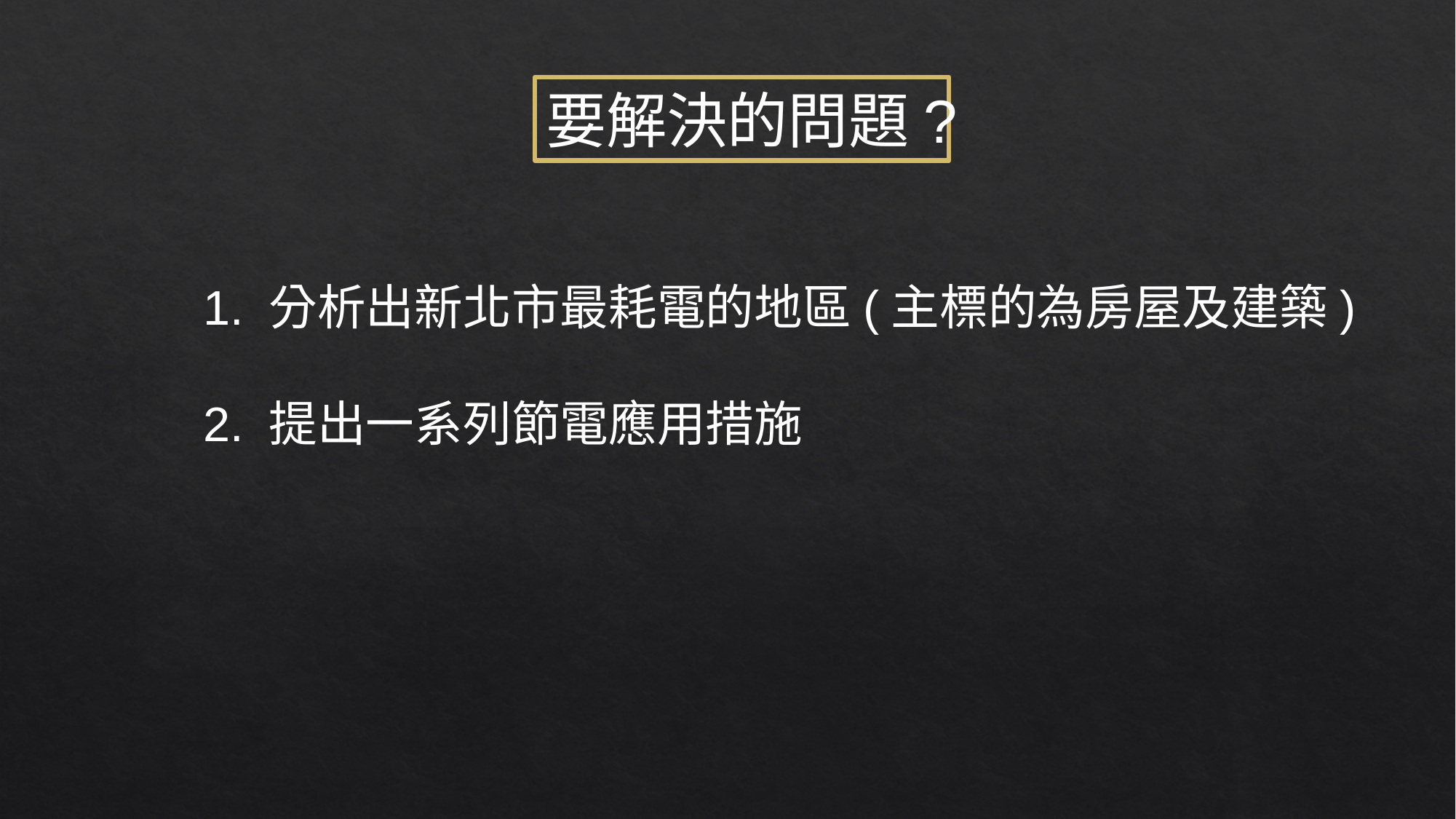

要解決的問題?
1. 分析出新北市最耗電的地區(主標的為房屋及建築)

2. 提出一系列節電應用措施